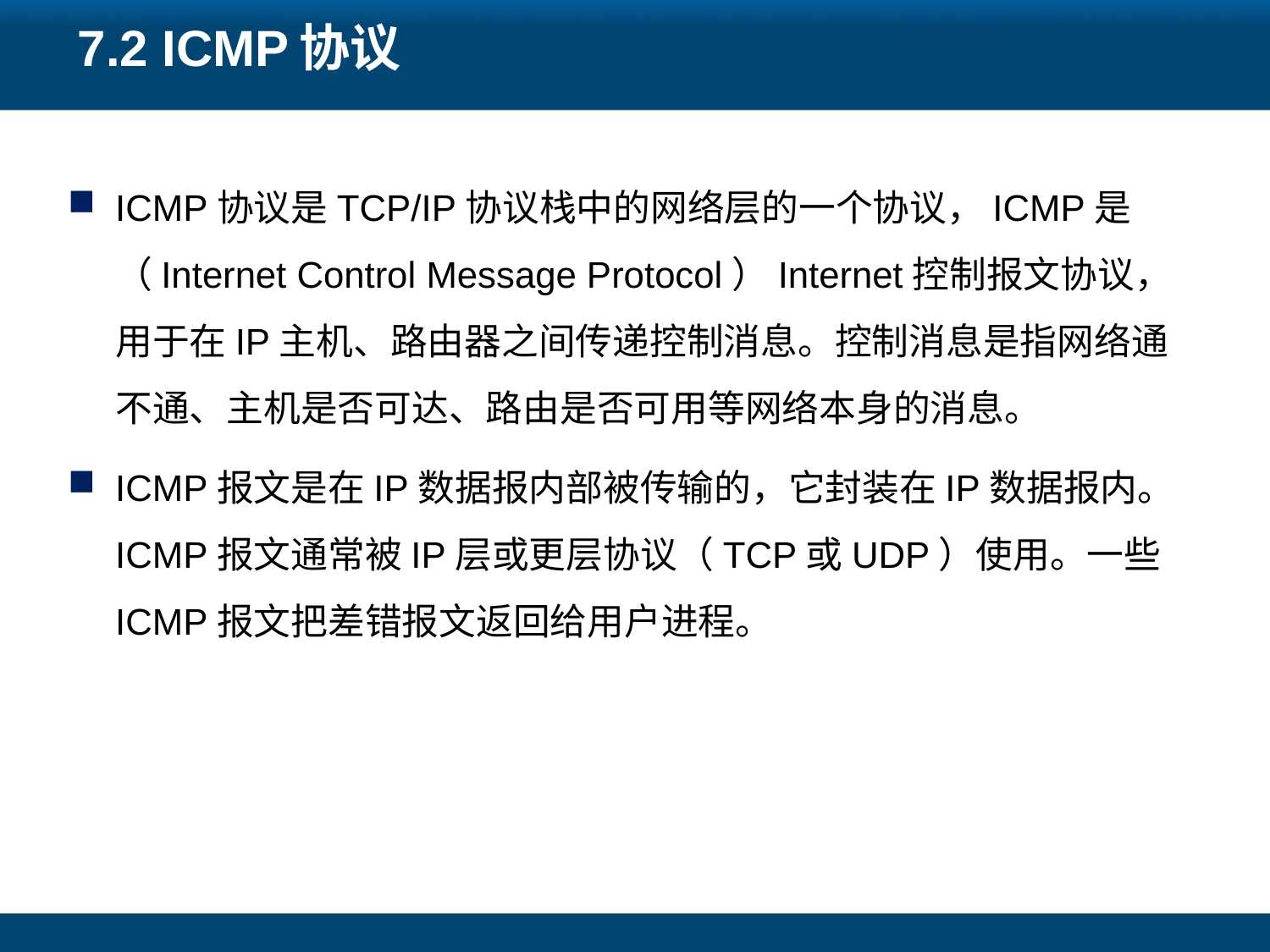

# 7.2 ICMP协议
ICMP协议是TCP/IP协议栈中的网络层的一个协议，ICMP是（Internet Control Message Protocol）Internet控制报文协议，用于在IP主机、路由器之间传递控制消息。控制消息是指网络通不通、主机是否可达、路由是否可用等网络本身的消息。
ICMP报文是在IP数据报内部被传输的，它封装在IP数据报内。ICMP报文通常被IP层或更层协议（TCP或UDP）使用。一些ICMP报文把差错报文返回给用户进程。